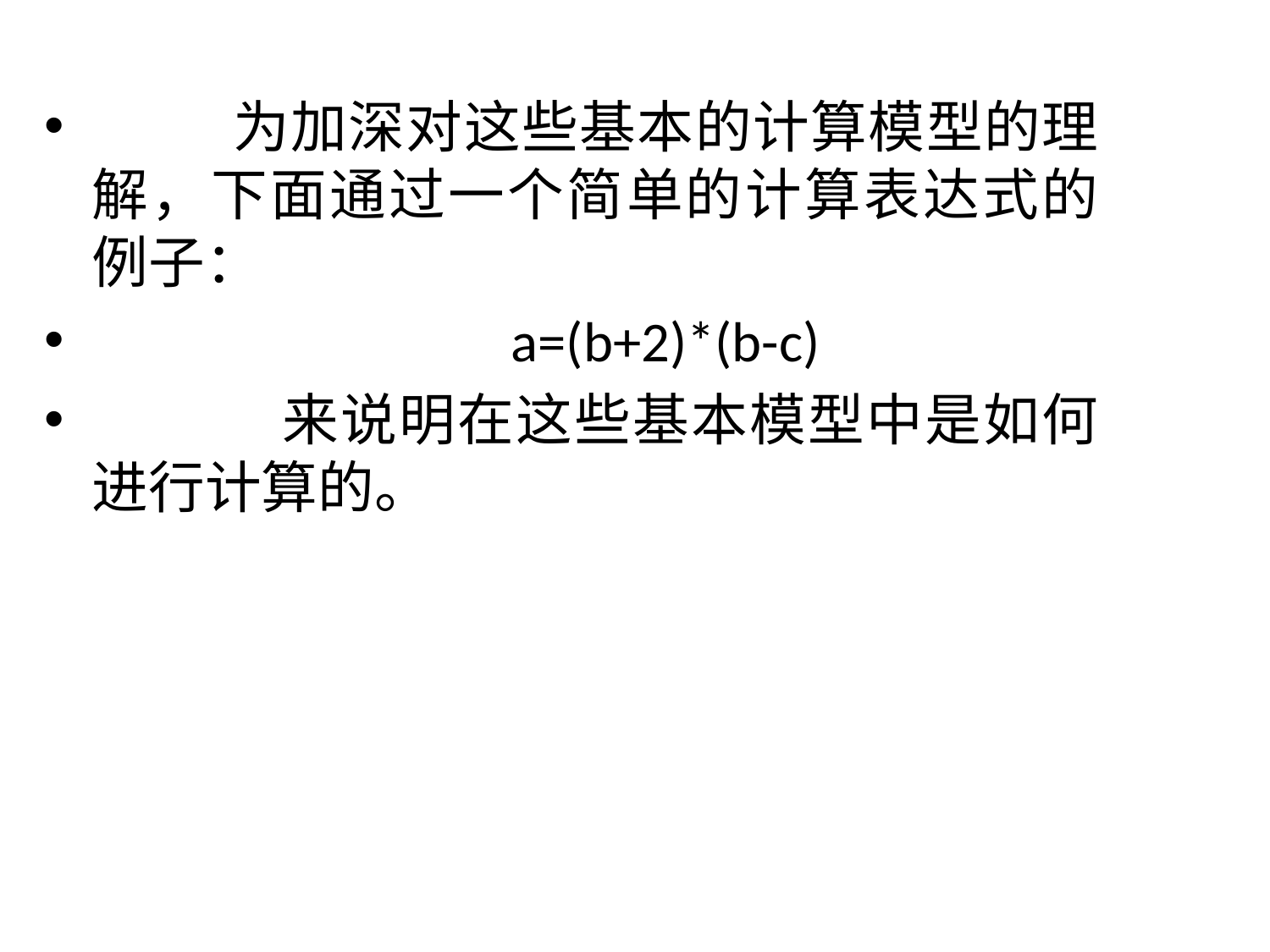

为加深对这些基本的计算模型的理解，下面通过一个简单的计算表达式的例子：
                                 a=(b+2)*(b-c)
            来说明在这些基本模型中是如何进行计算的。